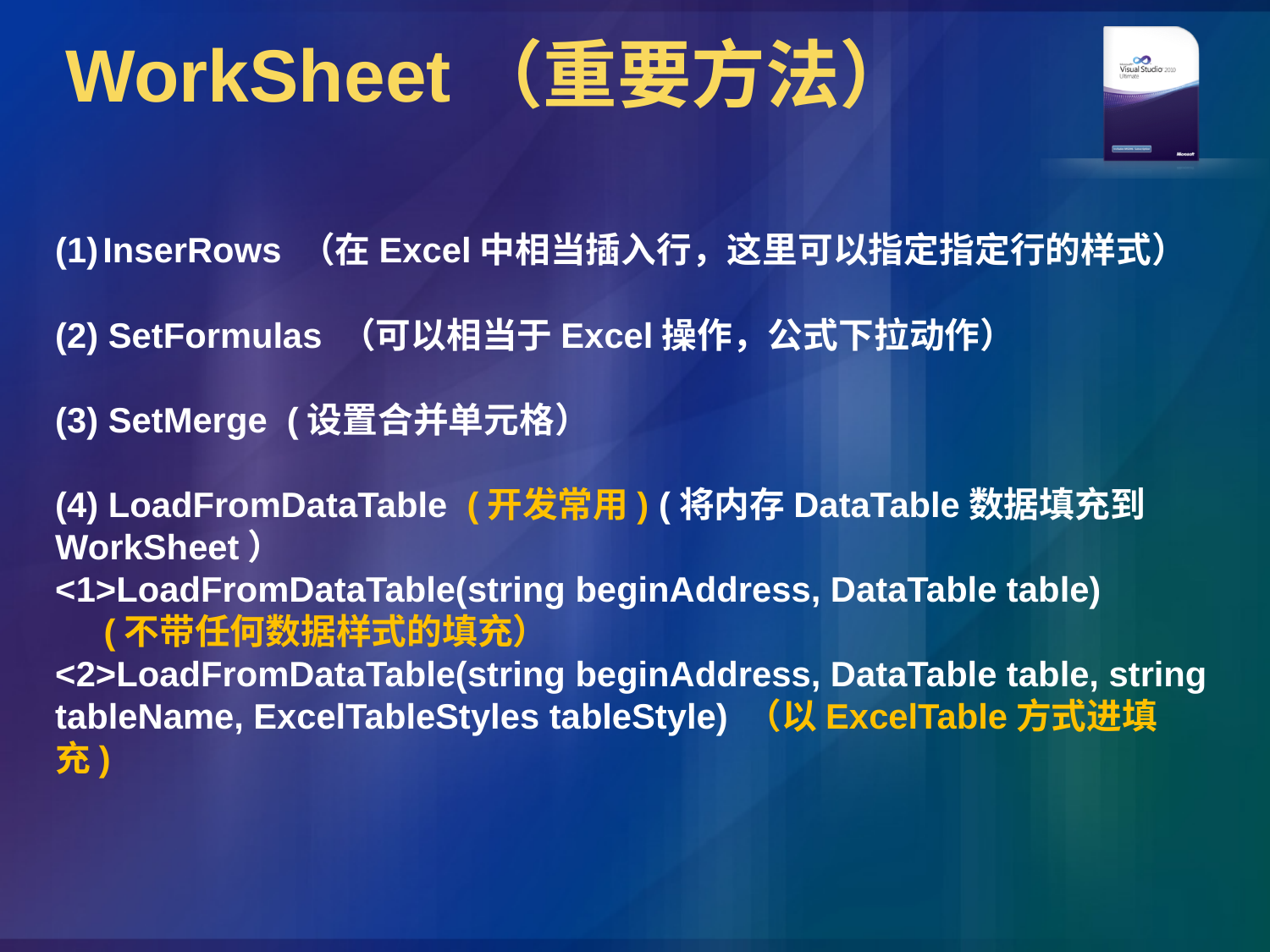

# WorkSheet（重要方法）
InserRows （在Excel中相当插入行，这里可以指定指定行的样式）

(2) SetFormulas （可以相当于Excel操作，公式下拉动作）

(3) SetMerge  (设置合并单元格）

(4) LoadFromDataTable  (开发常用) (将内存DataTable数据填充到WorkSheet）
<1>LoadFromDataTable(string beginAddress, DataTable table)
     (不带任何数据样式的填充）
<2>LoadFromDataTable(string beginAddress, DataTable table, string tableName, ExcelTableStyles tableStyle) （以ExcelTable方式进填充)